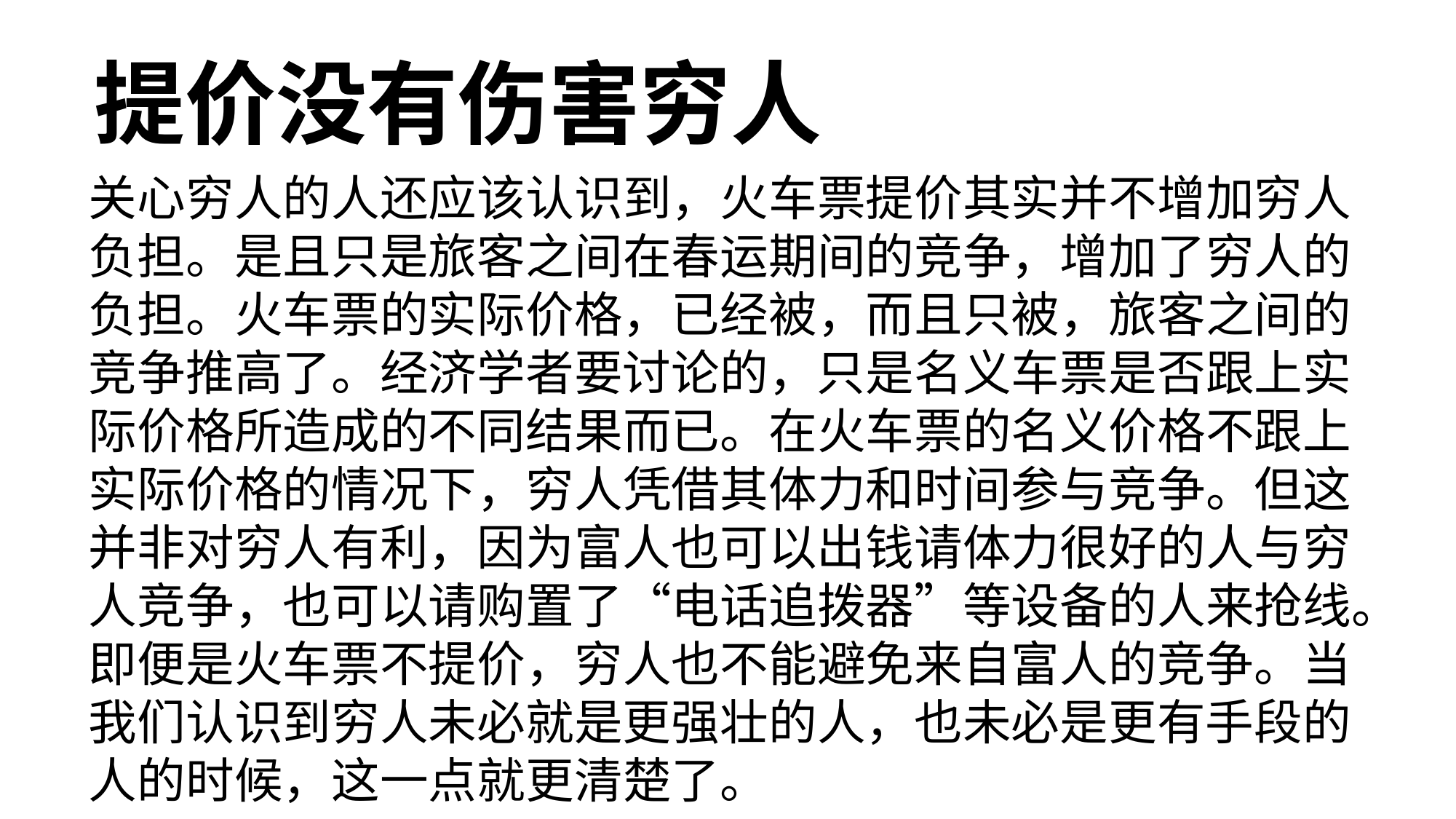

提价没有伤害穷人
关心穷人的人还应该认识到，火车票提价其实并不增加穷人负担。是且只是旅客之间在春运期间的竞争，增加了穷人的负担。火车票的实际价格，已经被，而且只被，旅客之间的竞争推高了。经济学者要讨论的，只是名义车票是否跟上实际价格所造成的不同结果而已。在火车票的名义价格不跟上实际价格的情况下，穷人凭借其体力和时间参与竞争。但这并非对穷人有利，因为富人也可以出钱请体力很好的人与穷人竞争，也可以请购置了“电话追拨器”等设备的人来抢线。即便是火车票不提价，穷人也不能避免来自富人的竞争。当我们认识到穷人未必就是更强壮的人，也未必是更有手段的人的时候，这一点就更清楚了。